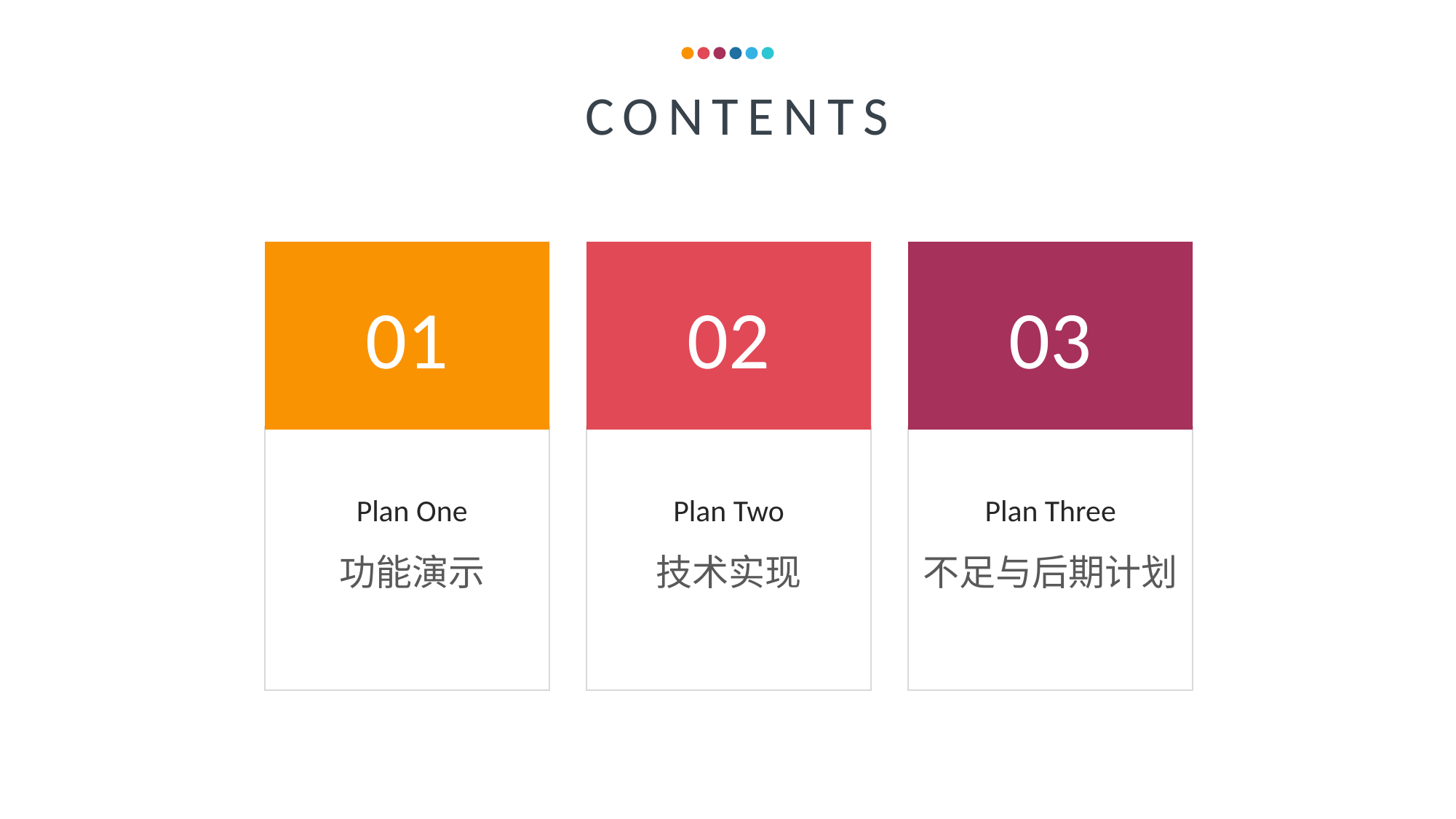

CONTENTS
01
02
03

Plan One
功能演示
Plan Three
不足与后期计划
Plan Two
技术实现